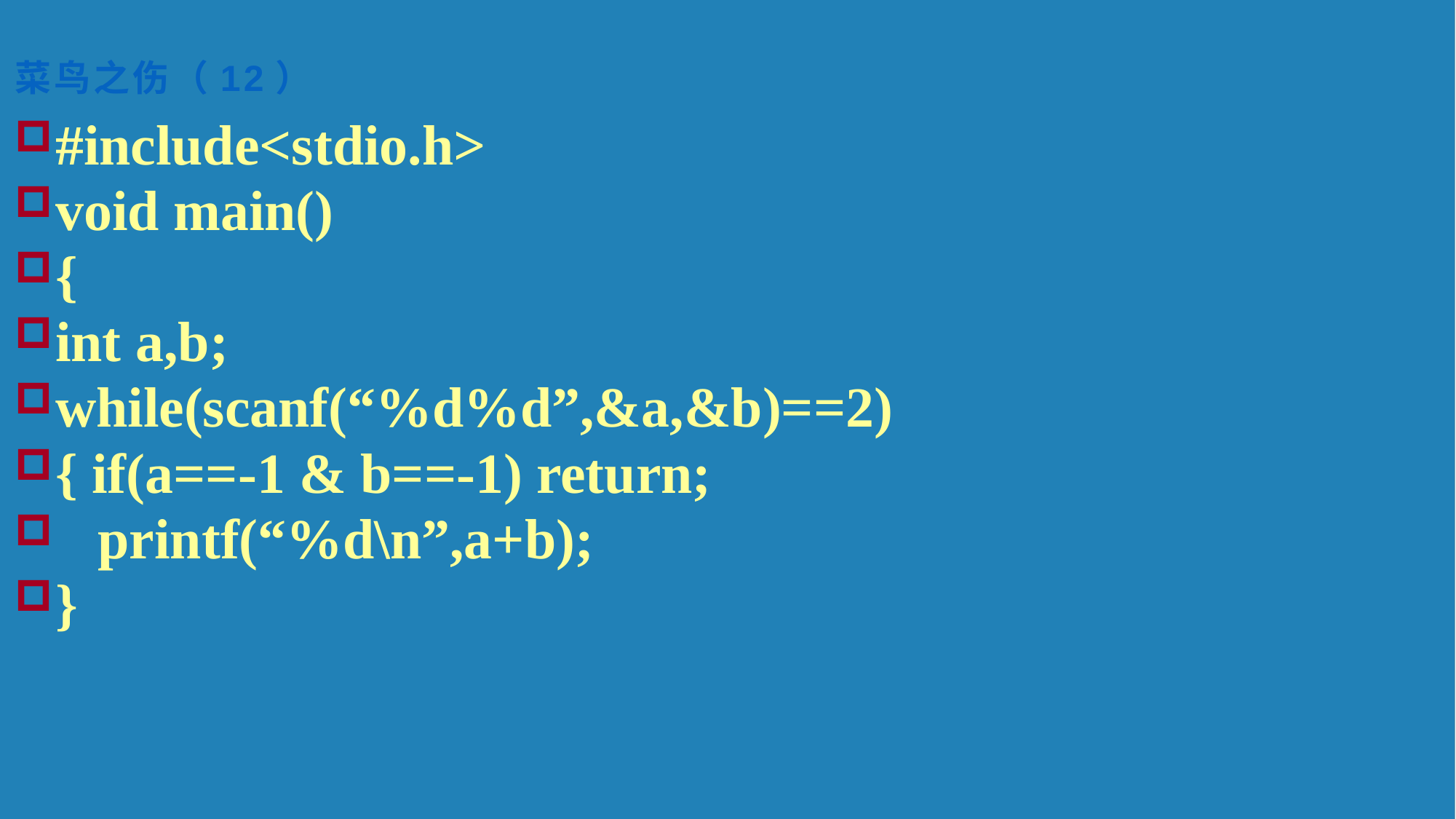

菜鸟之伤（12）
#include<stdio.h>
void main()
{
int a,b;
while(scanf(“%d%d”,&a,&b)==2)
{ if(a==-1 & b==-1) return;
   printf(“%d\n”,a+b);
}

107